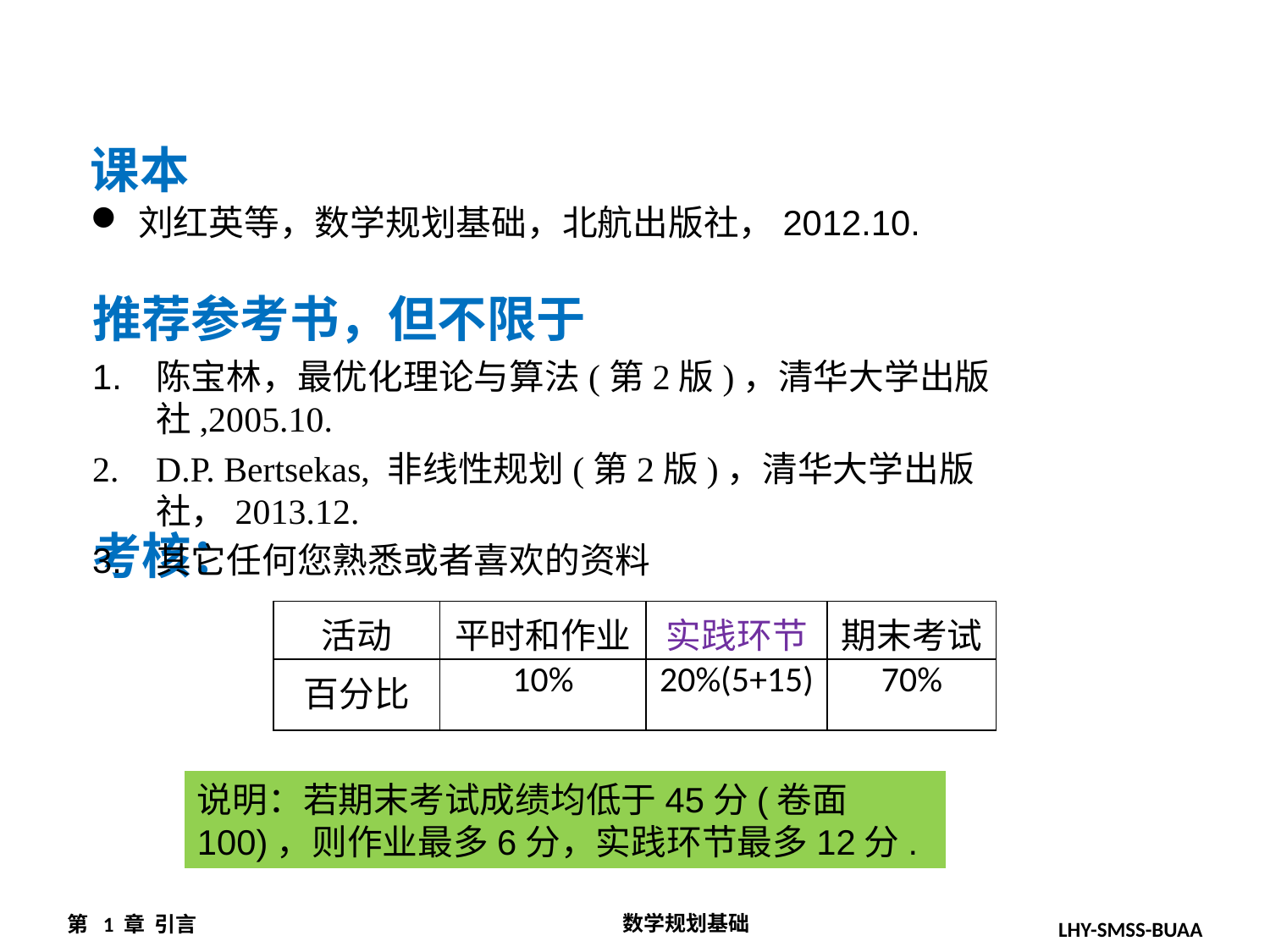

课本
刘红英等，数学规划基础，北航出版社，2012.10.

推荐参考书，但不限于
陈宝林，最优化理论与算法(第2版)，清华大学出版社,2005.10.
D.P. Bertsekas, 非线性规划(第2版)，清华大学出版社，2013.12.
其它任何您熟悉或者喜欢的资料
考核：
| 活动 | 平时和作业 | 实践环节 | 期末考试 |
| --- | --- | --- | --- |
| 百分比 | 10% | 20%(5+15) | 70% |
说明：若期末考试成绩均低于45分(卷面100)，则作业最多6分，实践环节最多12分.